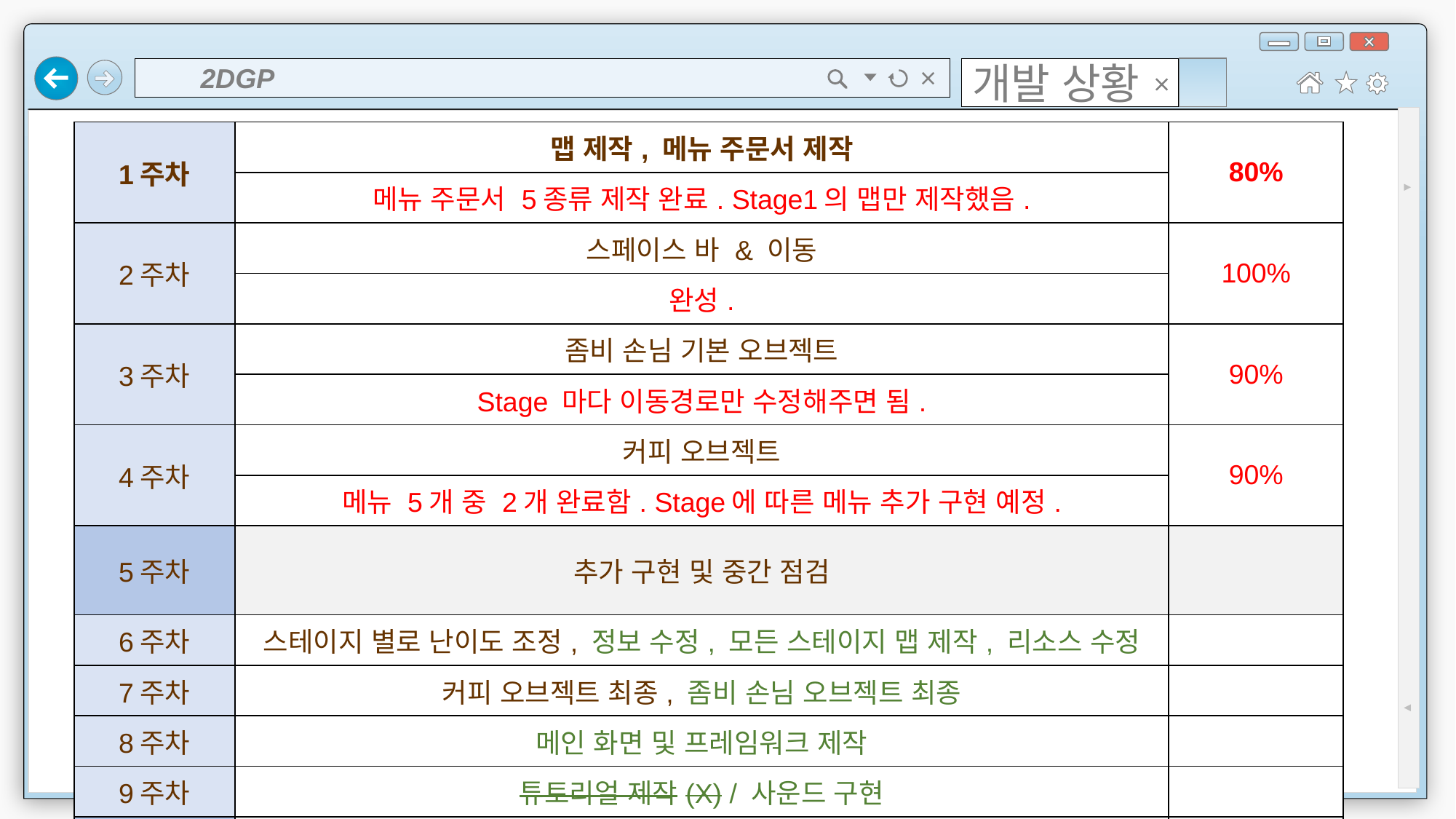

개발 상황

2DGP

▲                                                                                                                                                   ▼

| 1주차 | 맵 제작, 메뉴 주문서 제작 | 80% |
| --- | --- | --- |
|  | 메뉴 주문서 5종류 제작 완료. Stage1의 맵만 제작했음. |  |
| 2주차 | 스페이스 바 & 이동 | 100% |
|  | 완성. |  |
| 3주차 | 좀비 손님 기본 오브젝트 | 90% |
|  | Stage 마다 이동경로만 수정해주면 됨. |  |
| 4주차 | 커피 오브젝트 | 90% |
|  | 메뉴 5개 중 2개 완료함. Stage에 따른 메뉴 추가 구현 예정. |  |
| 5주차 | 추가 구현 및 중간 점검 |  |
| 6주차 | 스테이지 별로 난이도 조정, 정보 수정, 모든 스테이지 맵 제작, 리소스 수정 |  |
| 7주차 | 커피 오브젝트 최종, 좀비 손님 오브젝트 최종 |  |
| 8주차 | 메인 화면 및 프레임워크 제작 |  |
| 9주차 | 튜토리얼 제작(X) / 사운드 구현 |  |
| 10주차 | 마무리 |  |